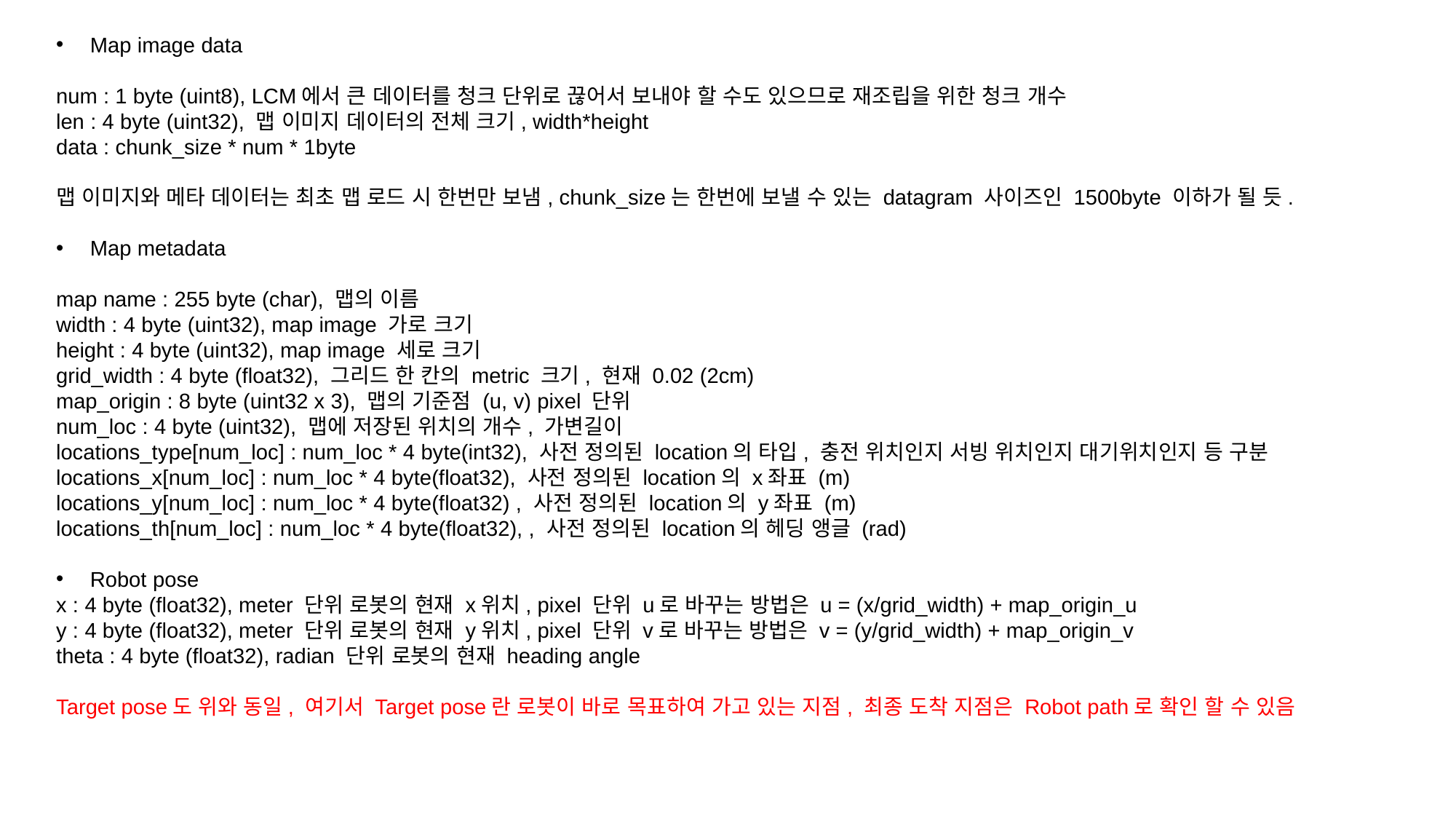

Map image data

num : 1 byte (uint8), LCM에서 큰 데이터를 청크 단위로 끊어서 보내야 할 수도 있으므로 재조립을 위한 청크 개수
len : 4 byte (uint32), 맵 이미지 데이터의 전체 크기, width*height
data : chunk_size * num * 1byte

맵 이미지와 메타 데이터는 최초 맵 로드 시 한번만 보냄, chunk_size는 한번에 보낼 수 있는 datagram 사이즈인 1500byte 이하가 될 듯.

Map metadata

map name : 255 byte (char), 맵의 이름
width : 4 byte (uint32), map image 가로 크기
height : 4 byte (uint32), map image 세로 크기
grid_width : 4 byte (float32), 그리드 한 칸의 metric 크기, 현재 0.02 (2cm)
map_origin : 8 byte (uint32 x 3), 맵의 기준점 (u, v) pixel 단위
num_loc : 4 byte (uint32), 맵에 저장된 위치의 개수, 가변길이
locations_type[num_loc] : num_loc * 4 byte(int32), 사전 정의된 location의 타입, 충전 위치인지 서빙 위치인지 대기위치인지 등 구분
locations_x[num_loc] : num_loc * 4 byte(float32), 사전 정의된 location의 x좌표 (m)
locations_y[num_loc] : num_loc * 4 byte(float32) , 사전 정의된 location의 y좌표 (m)
locations_th[num_loc] : num_loc * 4 byte(float32), , 사전 정의된 location의 헤딩 앵글 (rad)

Robot pose
x : 4 byte (float32), meter 단위 로봇의 현재 x위치, pixel 단위 u로 바꾸는 방법은 u = (x/grid_width) + map_origin_u
y : 4 byte (float32), meter 단위 로봇의 현재 y위치, pixel 단위 v로 바꾸는 방법은 v = (y/grid_width) + map_origin_v
theta : 4 byte (float32), radian 단위 로봇의 현재 heading angle

Target pose도 위와 동일, 여기서 Target pose란 로봇이 바로 목표하여 가고 있는 지점, 최종 도착 지점은 Robot path로 확인 할 수 있음